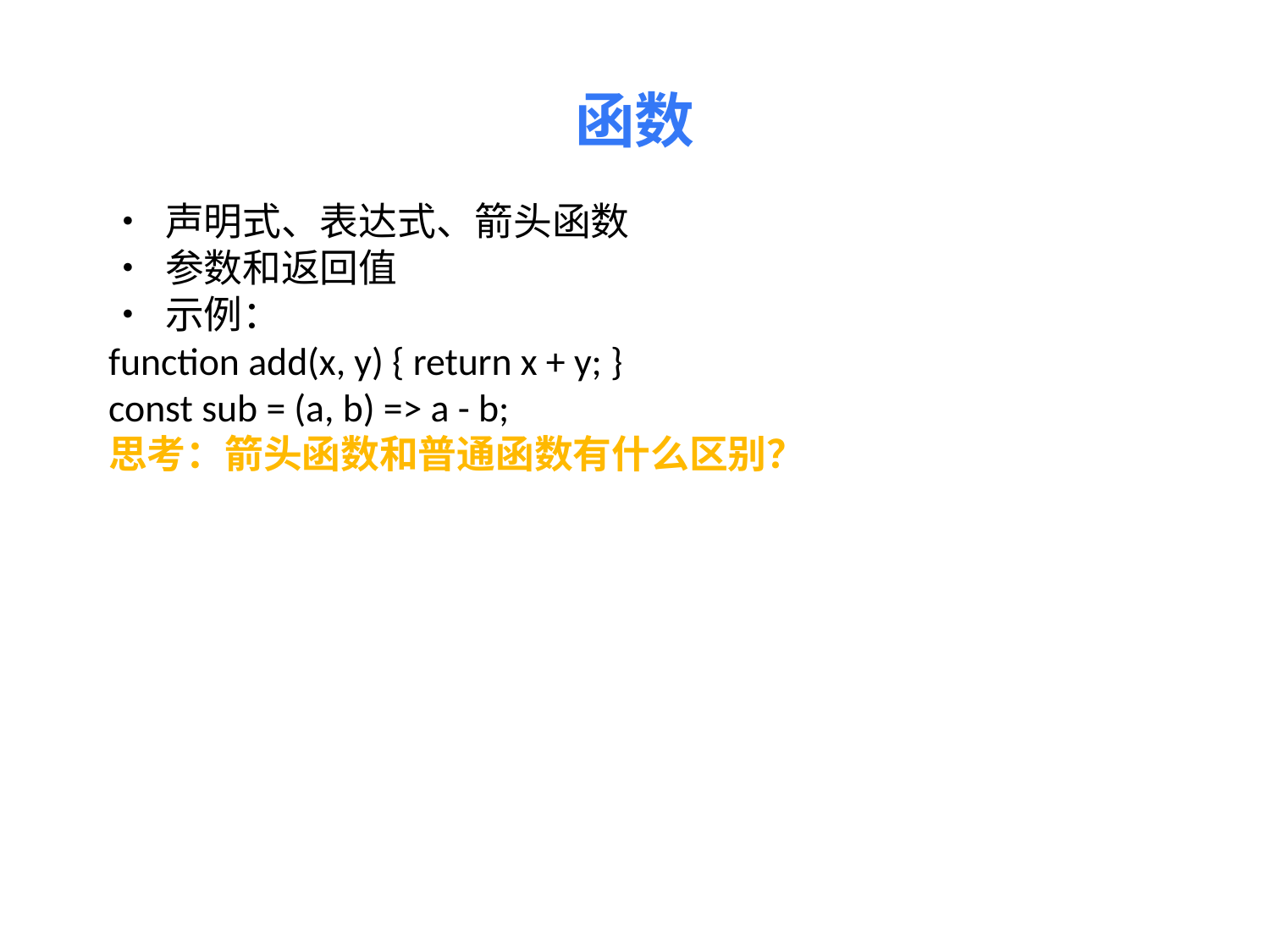

函数

• 声明式、表达式、箭头函数
• 参数和返回值
• 示例：
function add(x, y) { return x + y; }
const sub = (a, b) => a - b;
思考：箭头函数和普通函数有什么区别？